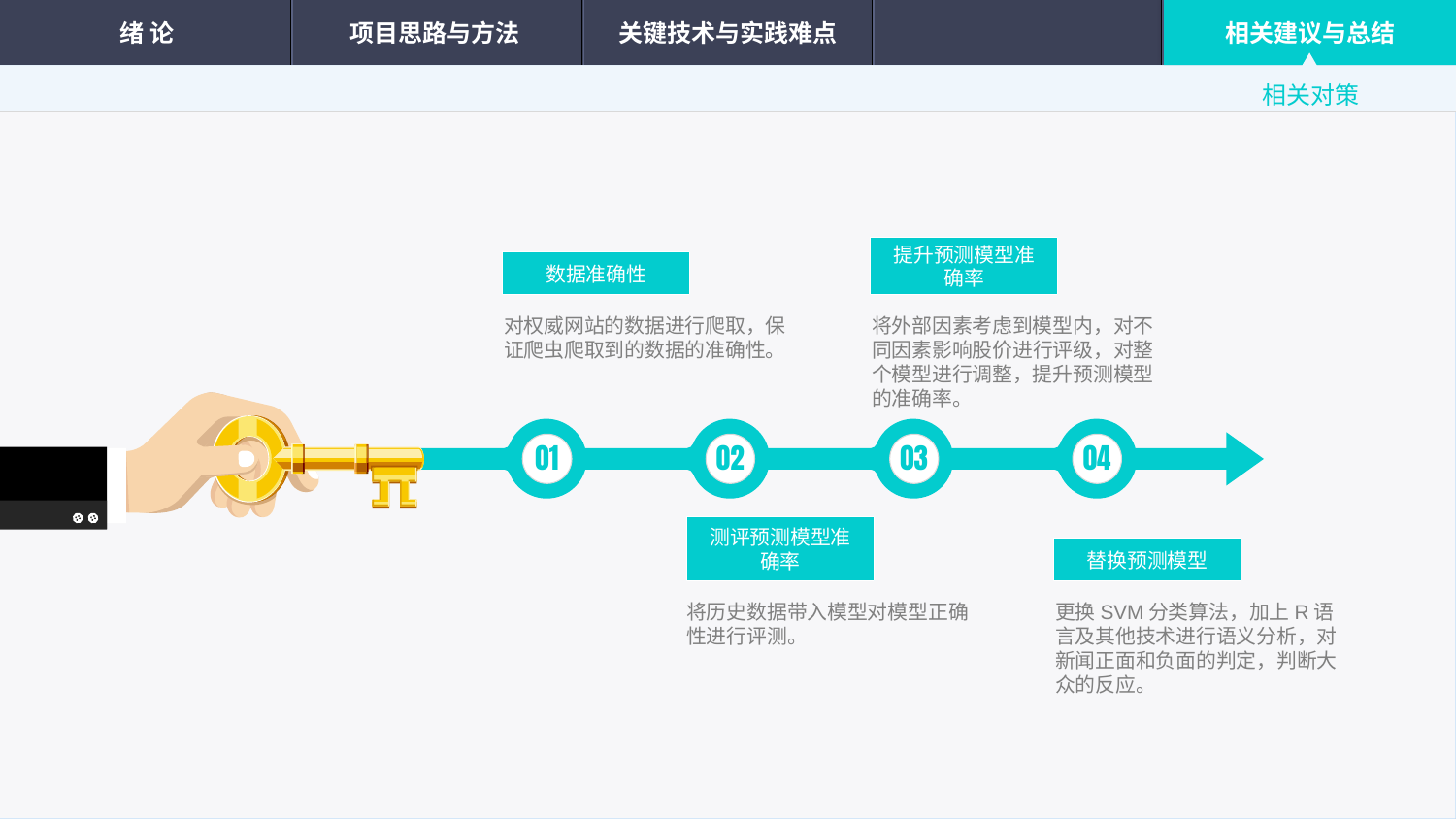

绪 论
项目思路与方法
关键技术与实践难点

相关建议与总结
相关对策
提升预测模型准确率
数据准确性
对权威网站的数据进行爬取，保证爬虫爬取到的数据的准确性。
将外部因素考虑到模型内，对不同因素影响股价进行评级，对整个模型进行调整，提升预测模型的准确率。

01
02
03
04
测评预测模型准确率
替换预测模型
将历史数据带入模型对模型正确性进行评测。
更换SVM分类算法，加上R语言及其他技术进行语义分析，对新闻正面和负面的判定，判断大众的反应。